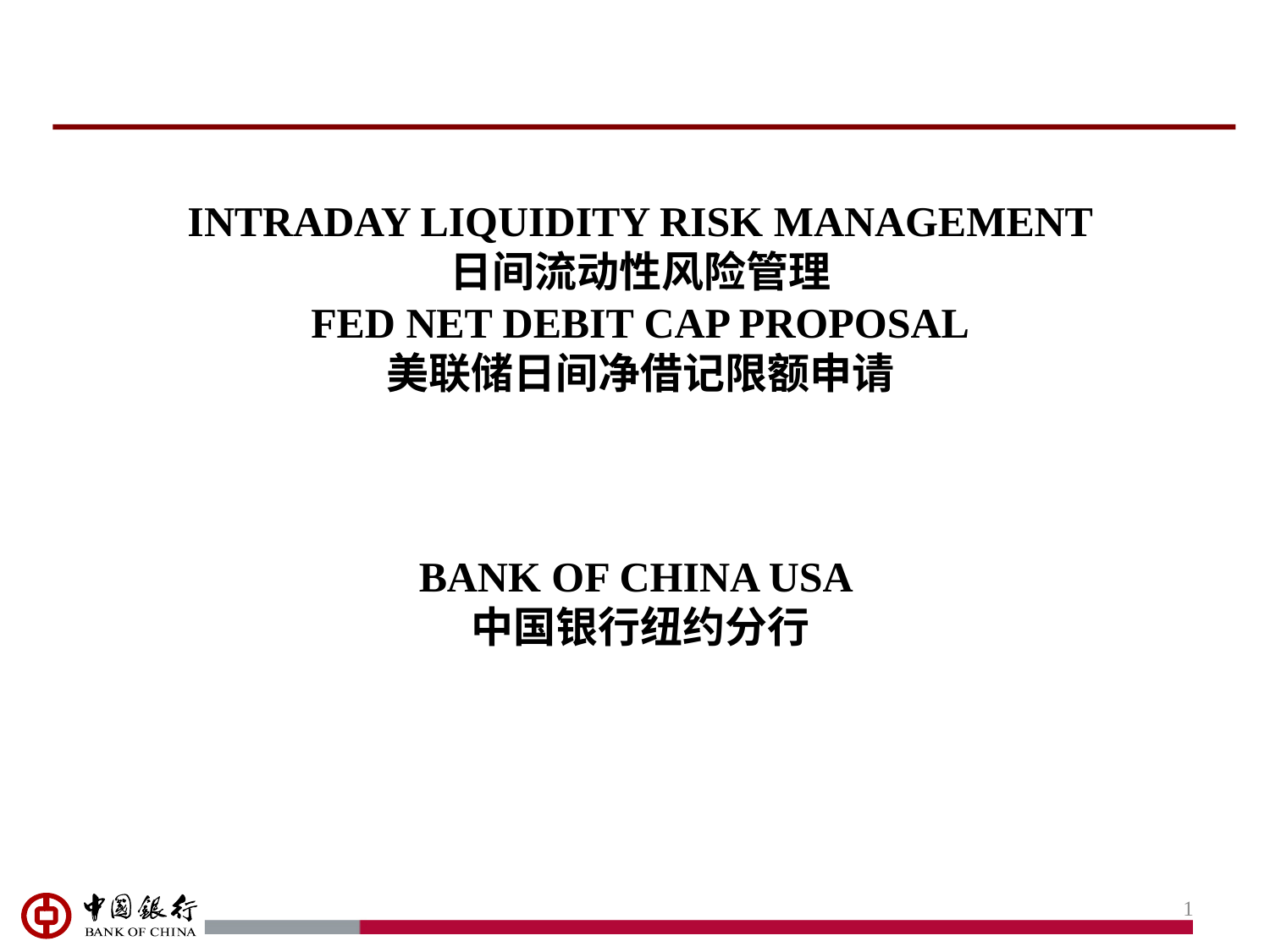

# Intraday Liquidity Risk management 日间流动性风险管理 Fed Net Debit Cap proposal 美联储日间净借记限额申请 Bank of china USA 中国银行纽约分行
1